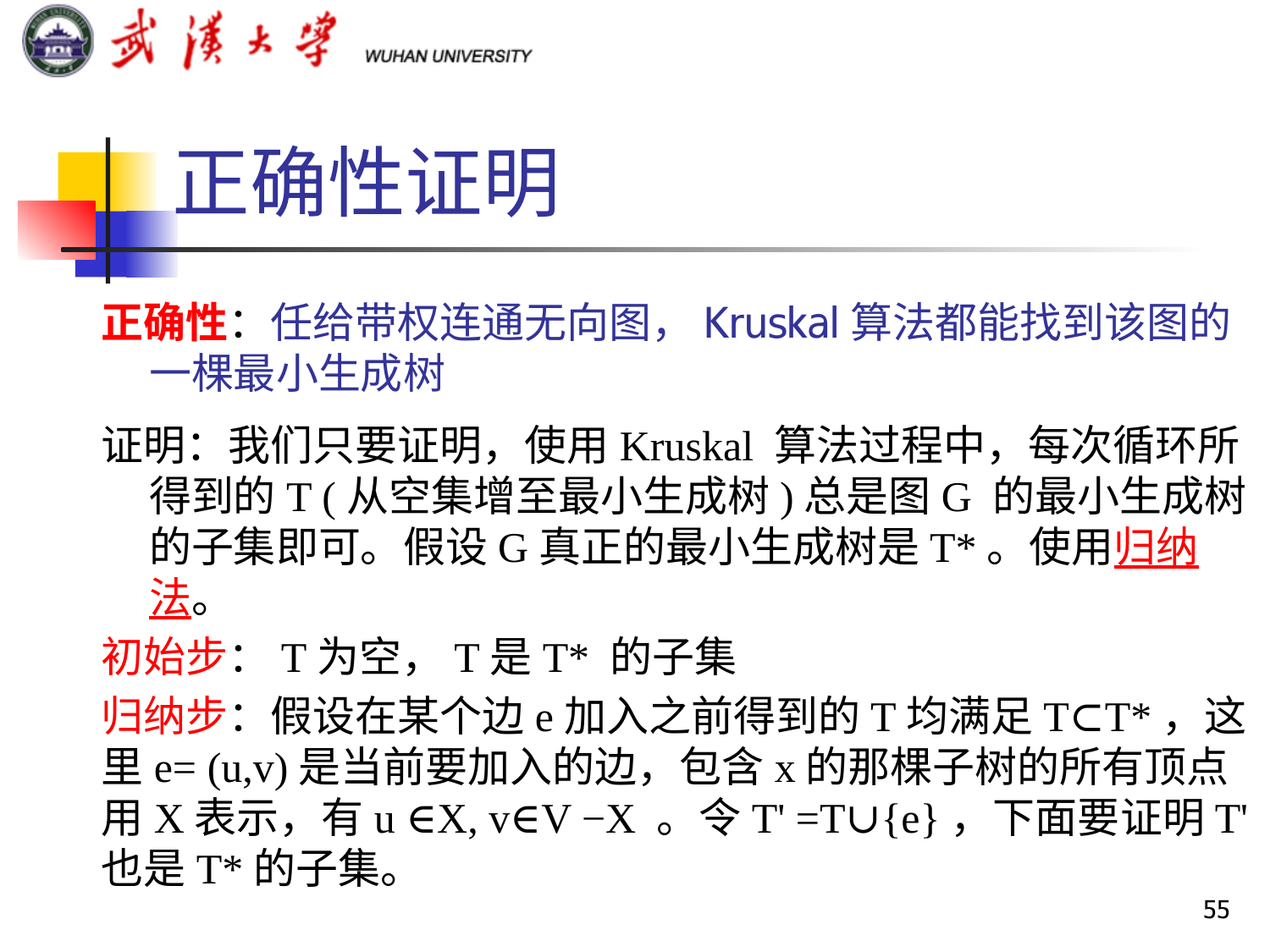

# 正确性证明
正确性：任给带权连通无向图，Kruskal算法都能找到该图的一棵最小生成树
证明：我们只要证明，使用Kruskal 算法过程中，每次循环所得到的T (从空集增至最小生成树)总是图G 的最小生成树的子集即可。假设G真正的最小生成树是T*。使用归纳法。
初始步：T为空，T是T* 的子集
归纳步：假设在某个边e加入之前得到的T均满足T⊂T*，这里e= (u,v)是当前要加入的边，包含x的那棵子树的所有顶点用X表示，有u ∈X, v∈V −X 。令T' =T∪{e}，下面要证明T' 也是T*的子集。
55